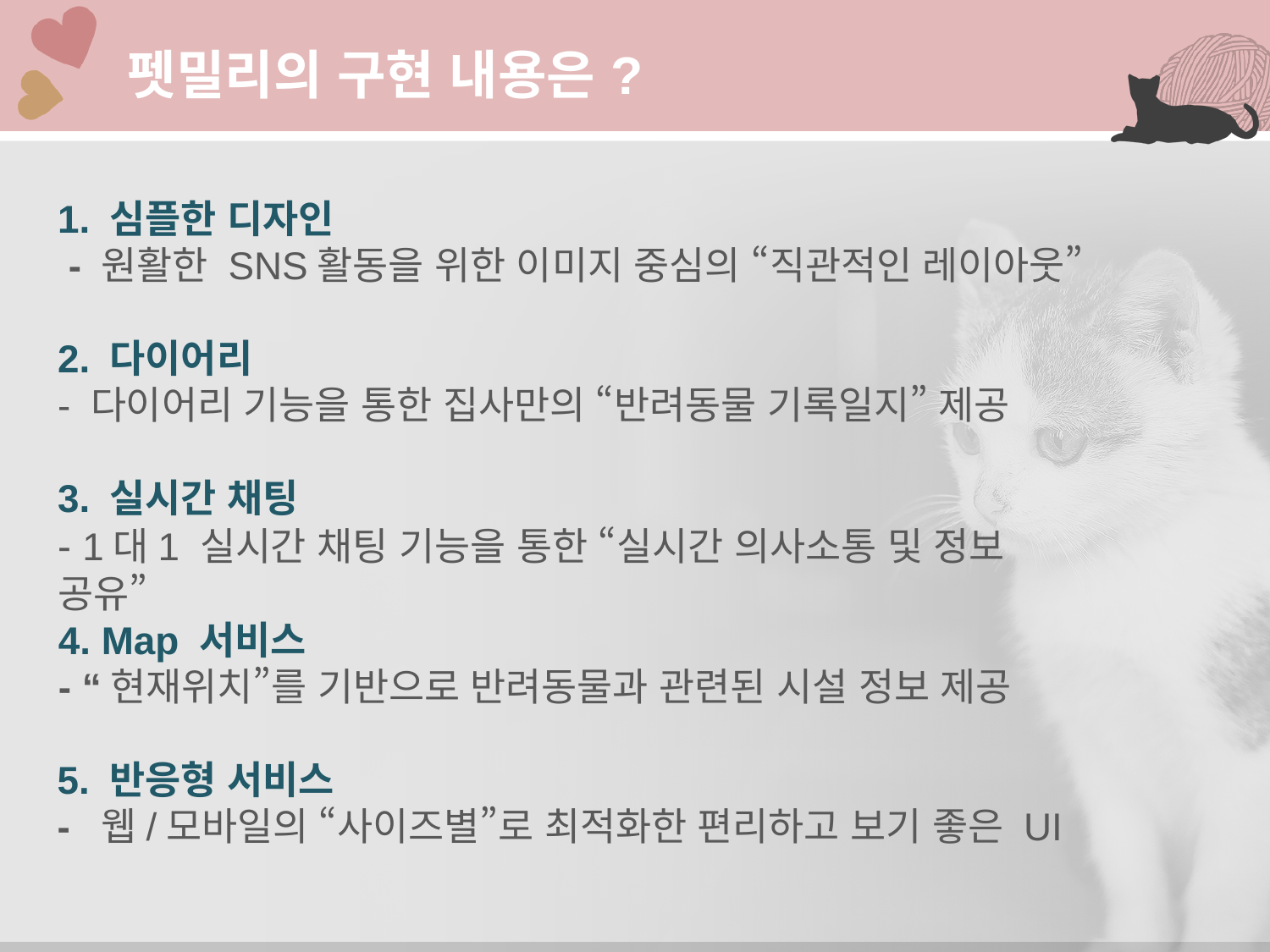

# 펫밀리의 구현 내용은?

1. 심플한 디자인
 - 원활한 SNS활동을 위한 이미지 중심의 “직관적인 레이아웃”
2. 다이어리
- 다이어리 기능을 통한 집사만의 “반려동물 기록일지” 제공
3. 실시간 채팅
- 1대1 실시간 채팅 기능을 통한 “실시간 의사소통 및 정보 공유”
4. Map 서비스
- “현재위치”를 기반으로 반려동물과 관련된 시설 정보 제공
5. 반응형 서비스
-  웹/모바일의 “사이즈별”로 최적화한 편리하고 보기 좋은 UI